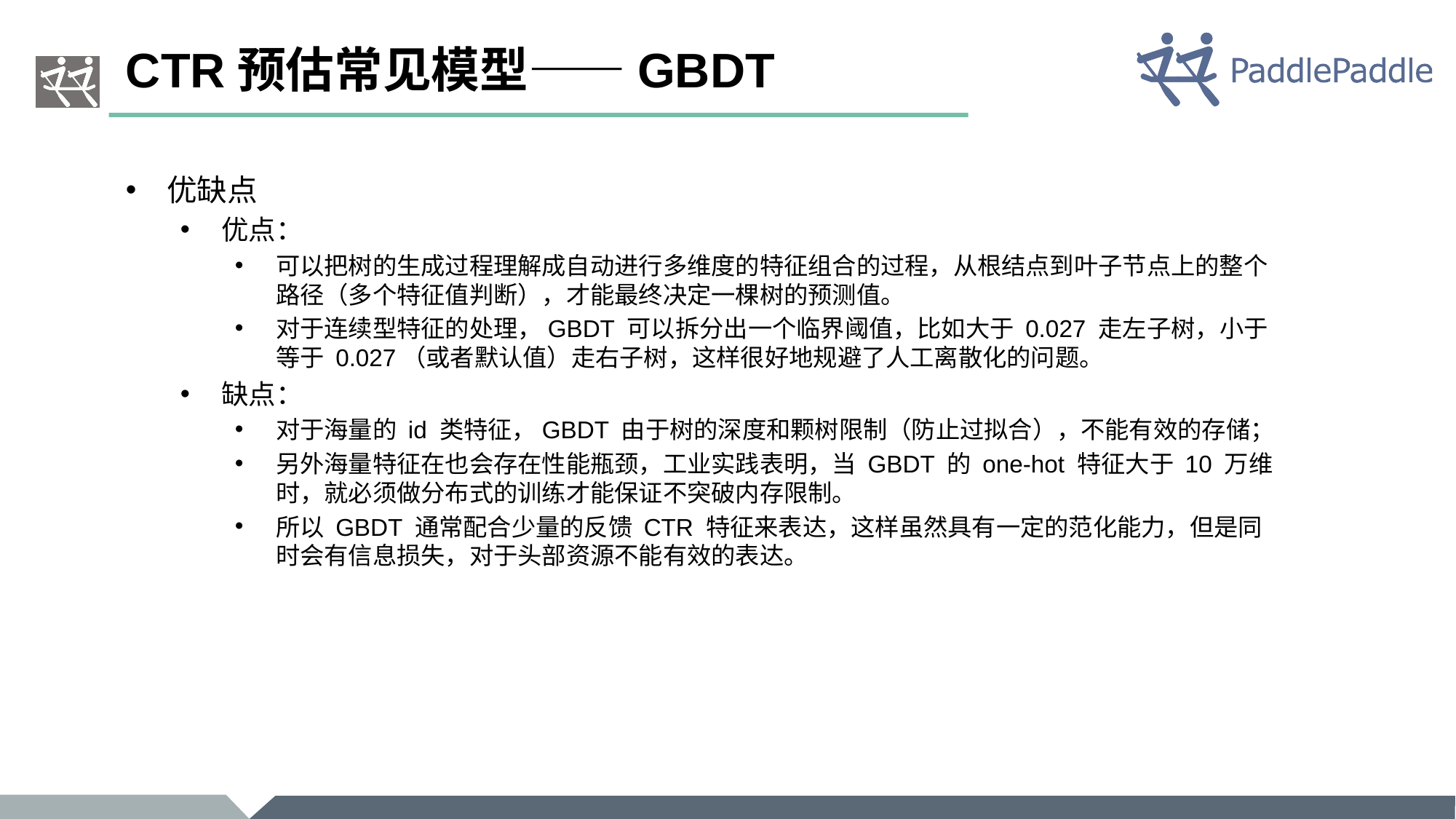

# CTR预估常见模型——GBDT
优缺点
优点：
可以把树的生成过程理解成自动进行多维度的特征组合的过程，从根结点到叶子节点上的整个路径（多个特征值判断），才能最终决定一棵树的预测值。
对于连续型特征的处理，GBDT 可以拆分出一个临界阈值，比如大于 0.027 走左子树，小于等于 0.027（或者默认值）走右子树，这样很好地规避了人工离散化的问题。
缺点：
对于海量的 id 类特征，GBDT 由于树的深度和颗树限制（防止过拟合），不能有效的存储；
另外海量特征在也会存在性能瓶颈，工业实践表明，当 GBDT 的 one-hot 特征大于 10 万维时，就必须做分布式的训练才能保证不突破内存限制。
所以 GBDT 通常配合少量的反馈 CTR 特征来表达，这样虽然具有一定的范化能力，但是同时会有信息损失，对于头部资源不能有效的表达。